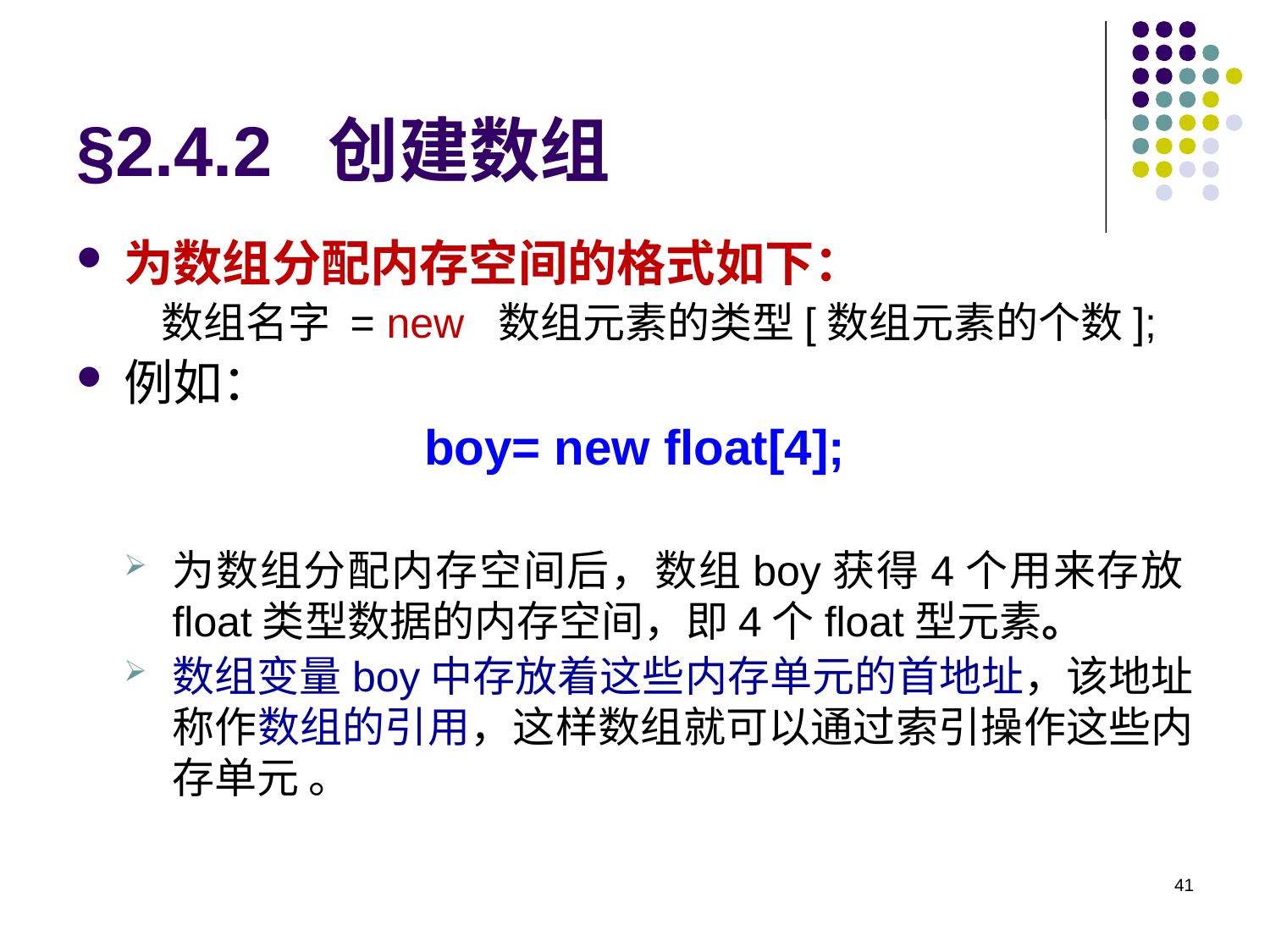

# §2.4.2  创建数组
为数组分配内存空间的格式如下：
数组名字 = new  数组元素的类型[数组元素的个数];
例如：
boy= new float[4];

为数组分配内存空间后，数组boy获得4个用来存放float类型数据的内存空间，即4个float型元素。
数组变量boy中存放着这些内存单元的首地址，该地址称作数组的引用，这样数组就可以通过索引操作这些内存单元 。

41